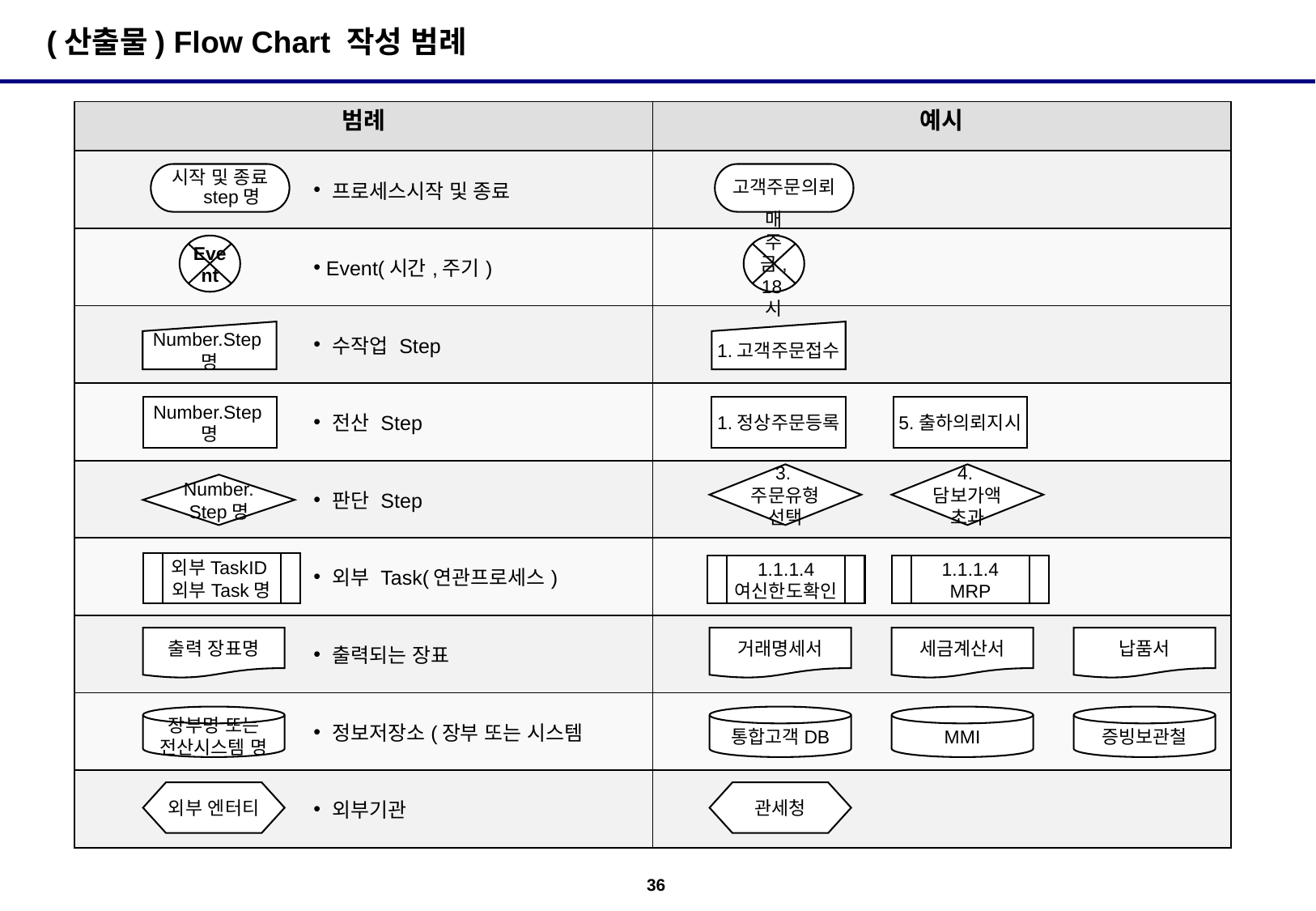

# (산출물) Flow Chart 작성 범례
| 범례 | 예시 |
| --- | --- |
| 프로세스시작 및 종료 |  |
| Event(시간,주기) |  |
| 수작업 Step |  |
| 전산 Step |  |
| 판단 Step |  |
| 외부 Task(연관프로세스) |  |
| 출력되는 장표 |  |
| 정보저장소(장부 또는 시스템 |  |
| 외부기관 |  |
시작 및 종료 step명
고객주문의뢰
Event
매주 금,18시
Number.Step명
1.고객주문접수
Number.Step명
1.정상주문등록
5.출하의뢰지시
3.주문유형선택
4.담보가액초과
Number.Step명
외부TaskID외부Task명
1.1.1.4
여신한도확인
1.1.1.4
MRP
출력 장표명
거래명세서
세금계산서
납품서
장부명 또는
전산시스템 명
통합고객DB
MMI
증빙보관철
외부 엔터티
관세청